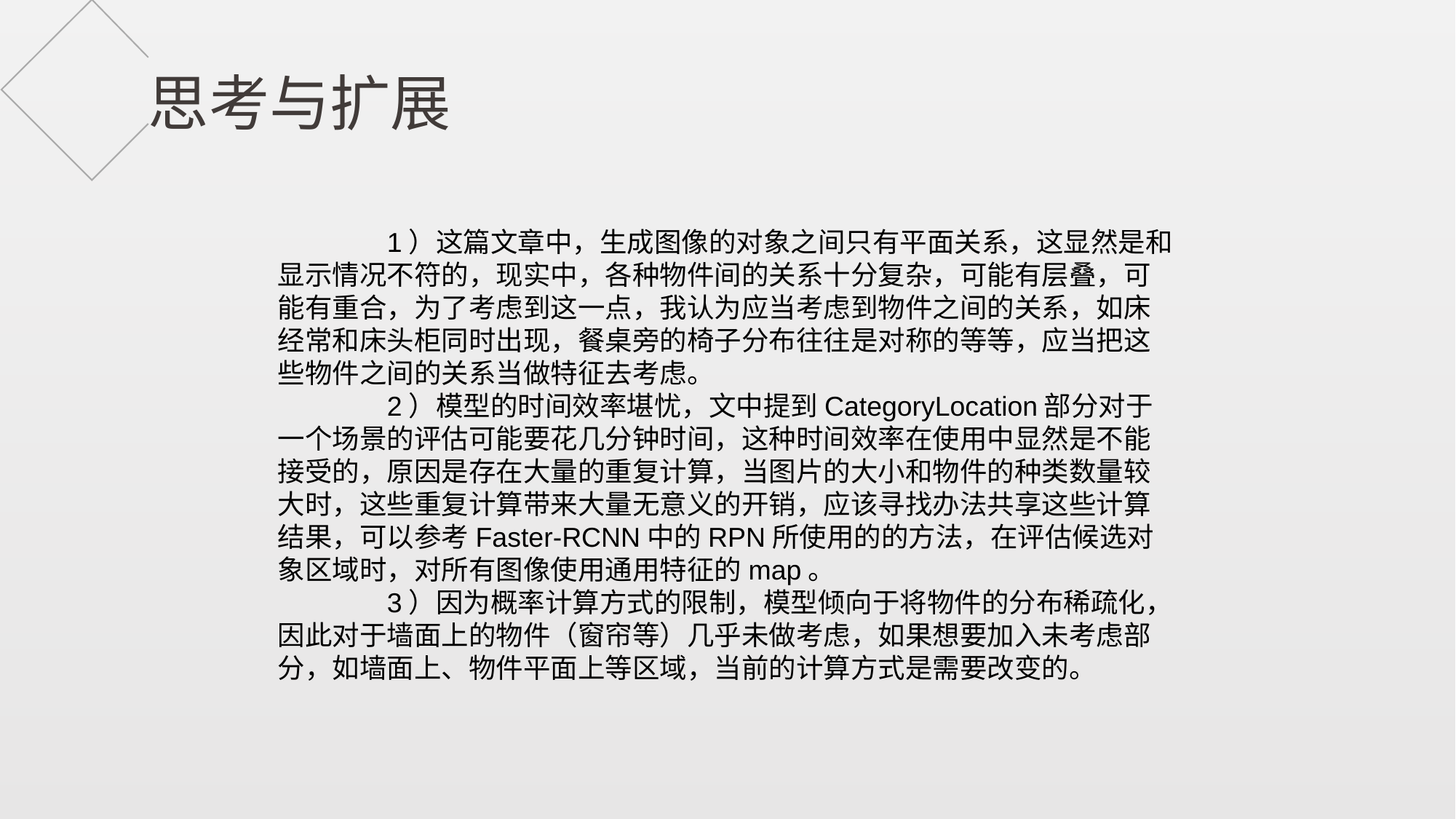

思考与扩展
	1）这篇文章中，生成图像的对象之间只有平面关系，这显然是和显示情况不符的，现实中，各种物件间的关系十分复杂，可能有层叠，可能有重合，为了考虑到这一点，我认为应当考虑到物件之间的关系，如床经常和床头柜同时出现，餐桌旁的椅子分布往往是对称的等等，应当把这些物件之间的关系当做特征去考虑。
	2）模型的时间效率堪忧，文中提到CategoryLocation部分对于一个场景的评估可能要花几分钟时间，这种时间效率在使用中显然是不能接受的，原因是存在大量的重复计算，当图片的大小和物件的种类数量较大时，这些重复计算带来大量无意义的开销，应该寻找办法共享这些计算结果，可以参考Faster-RCNN中的RPN所使用的的方法，在评估候选对象区域时，对所有图像使用通用特征的map。
	3）因为概率计算方式的限制，模型倾向于将物件的分布稀疏化，因此对于墙面上的物件（窗帘等）几乎未做考虑，如果想要加入未考虑部分，如墙面上、物件平面上等区域，当前的计算方式是需要改变的。